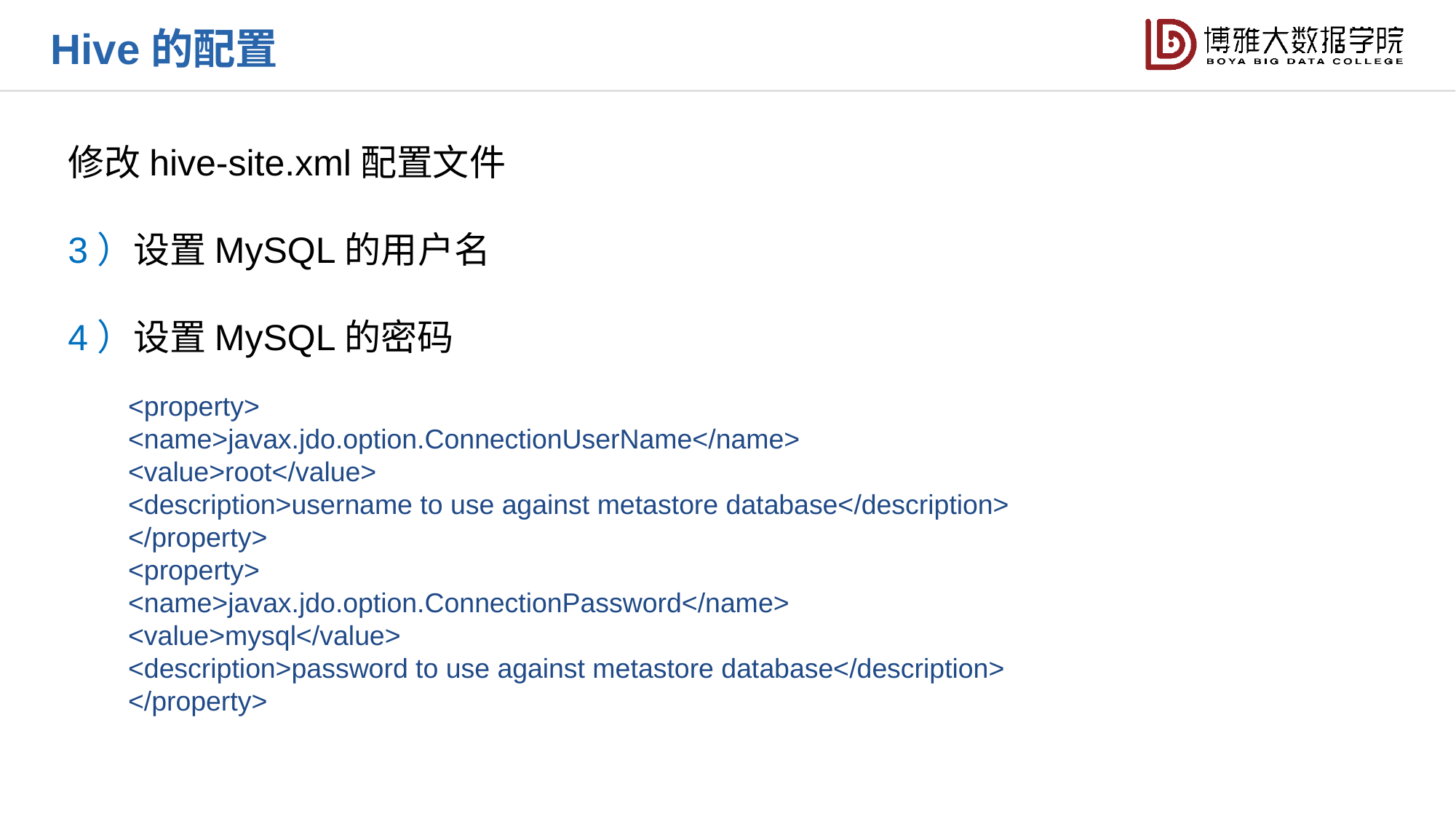

Hive的配置
修改hive-site.xml配置文件

3）设置MySQL的用户名

4）设置MySQL的密码

<property>
<name>javax.jdo.option.ConnectionUserName</name>
<value>root</value>
<description>username to use against metastore database</description>
</property>
<property>
<name>javax.jdo.option.ConnectionPassword</name>
<value>mysql</value>
<description>password to use against metastore database</description>
</property>